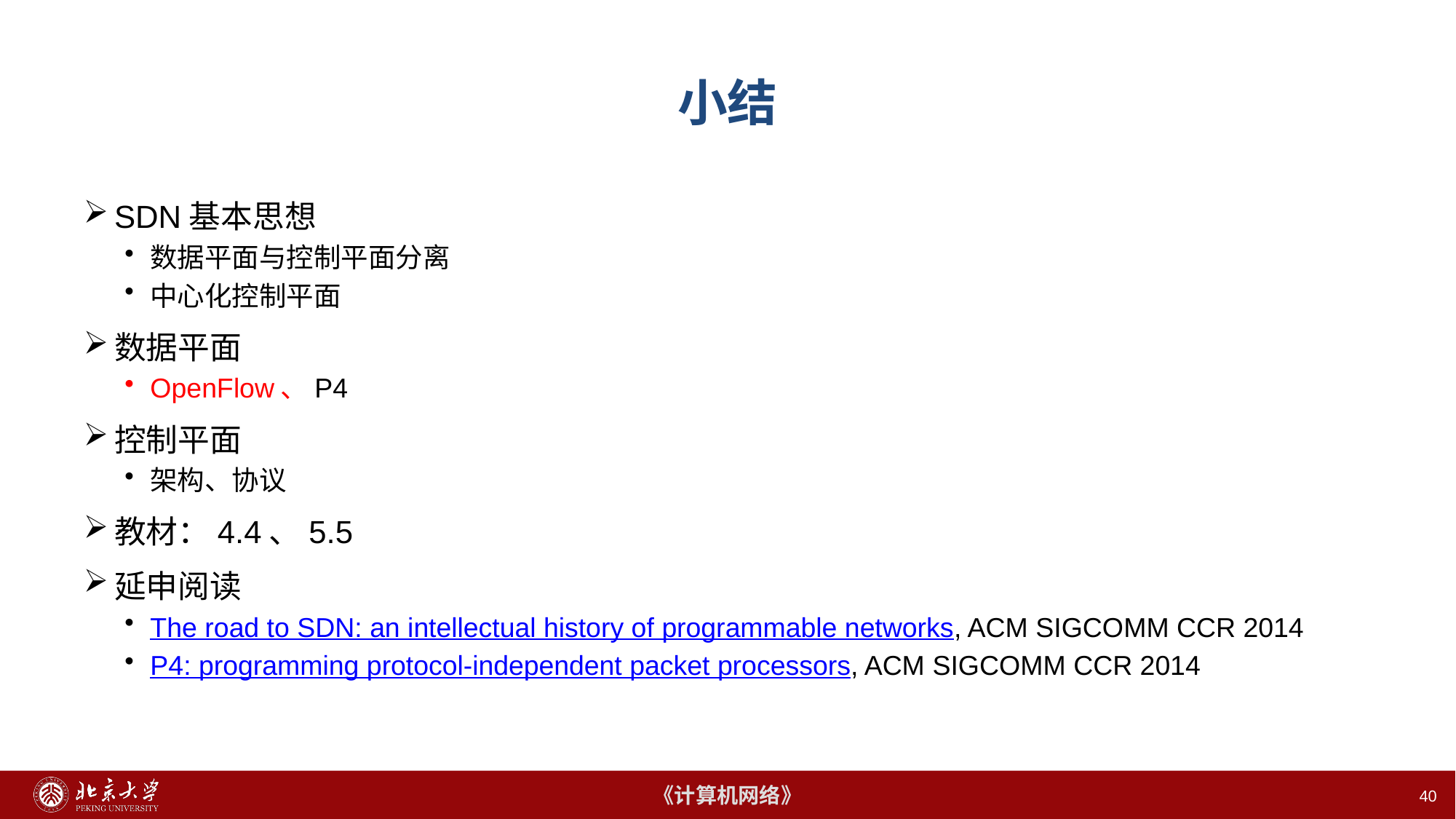

# 小结
SDN基本思想
数据平面与控制平面分离
中心化控制平面
数据平面
OpenFlow、P4
控制平面
架构、协议
教材：4.4、5.5
延申阅读
The road to SDN: an intellectual history of programmable networks, ACM SIGCOMM CCR 2014
P4: programming protocol-independent packet processors, ACM SIGCOMM CCR 2014
40